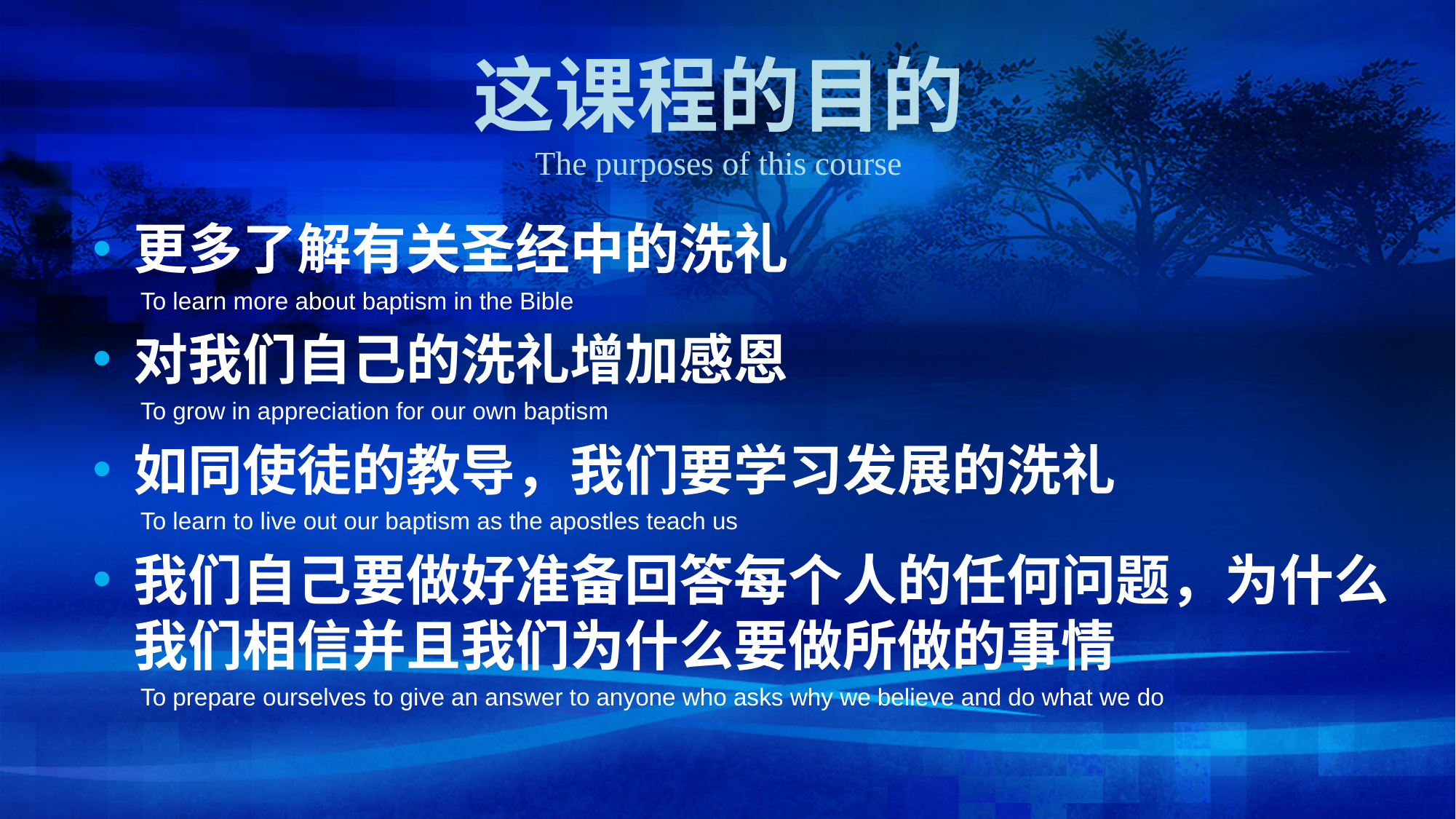

# 这课程的目的 The purposes of this course
更多了解有关圣经中的洗礼
To learn more about baptism in the Bible
对我们自己的洗礼增加感恩
To grow in appreciation for our own baptism
如同使徒的教导，我们要学习发展的洗礼
To learn to live out our baptism as the apostles teach us
我们自己要做好准备回答每个人的任何问题，为什么我们相信并且我们为什么要做所做的事情
To prepare ourselves to give an answer to anyone who asks why we believe and do what we do